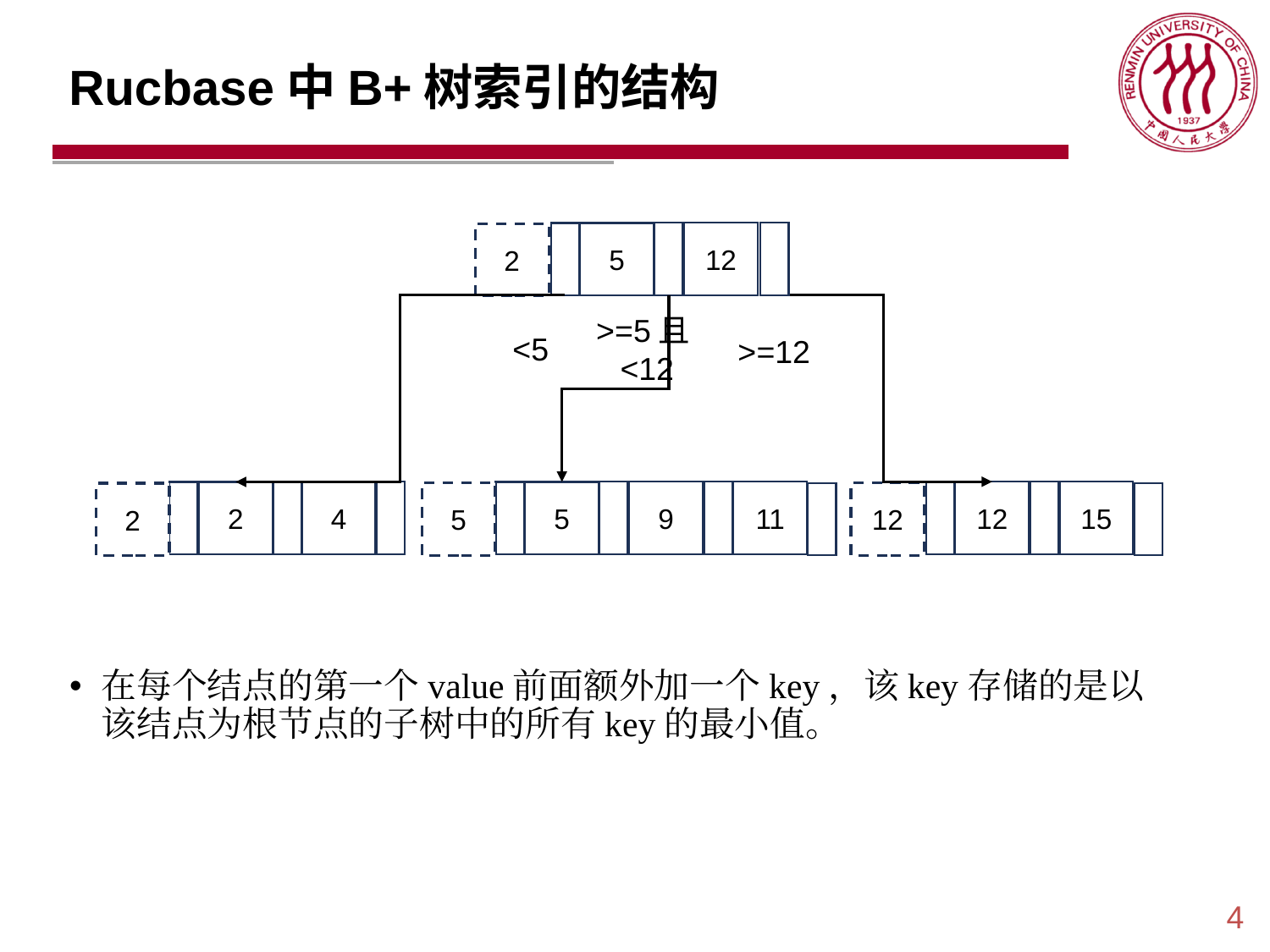

# Rucbase中B+树索引的结构

12

5
2
>=5且<12
<5
>=12

4

15

11

12

9

5

2

12
5
2

在每个结点的第一个value前面额外加一个key，该key存储的是以该结点为根节点的子树中的所有key的最小值。